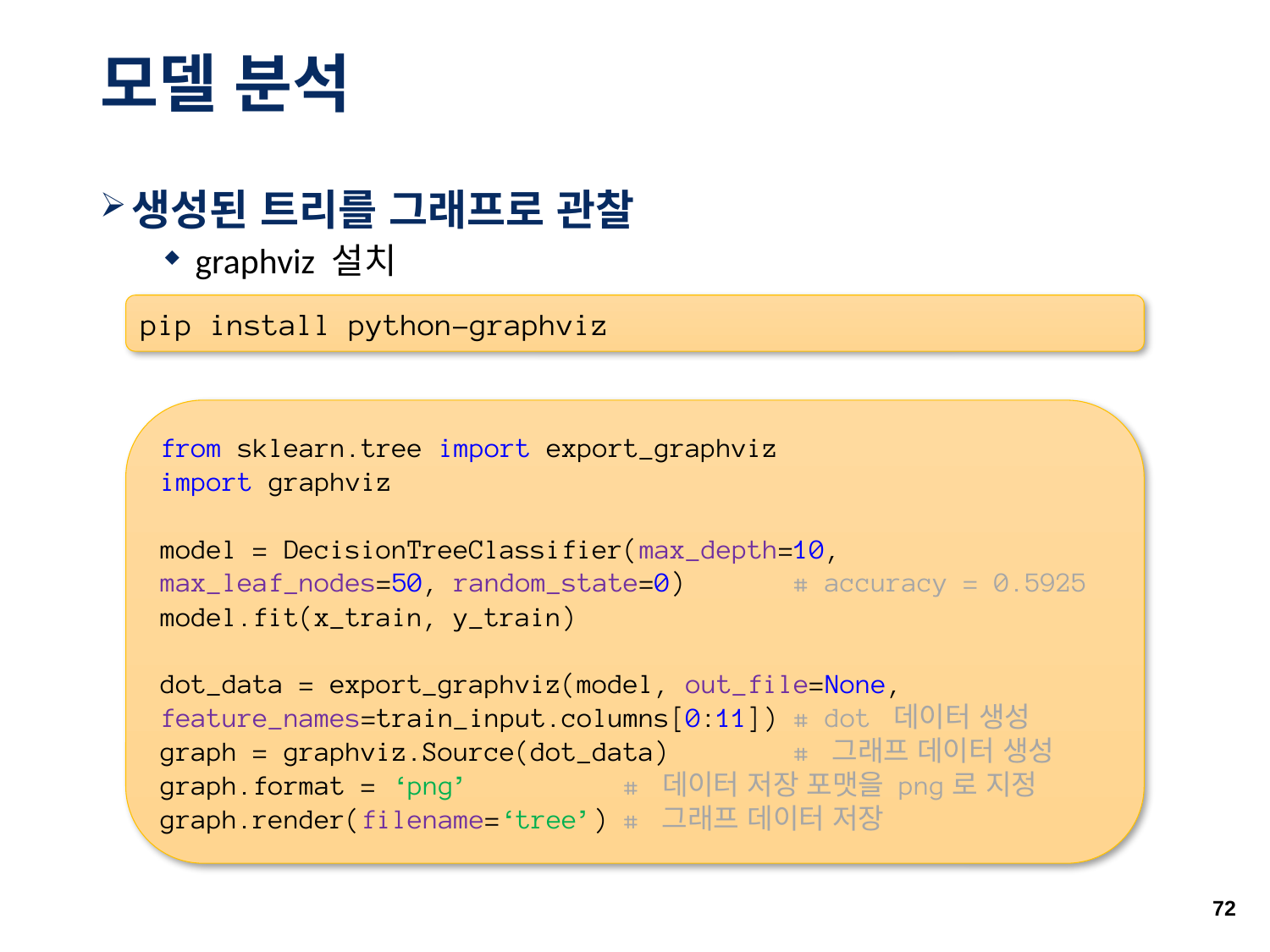

# 모델 분석
생성된 트리를 그래프로 관찰
graphviz 설치

pip install python-graphviz
from sklearn.tree import export_graphviz
import graphviz

model = DecisionTreeClassifier(max_depth=10, max_leaf_nodes=50, random_state=0)       # accuracy = 0.5925
model.fit(x_train, y_train)

dot_data = export_graphviz(model, out_file=None, feature_names=train_input.columns[0:11]) # dot 데이터 생성
graph = graphviz.Source(dot_data)        # 그래프 데이터 생성
graph.format = ‘png’          # 데이터 저장 포맷을 png로 지정
graph.render(filename=‘tree’) # 그래프 데이터 저장
72